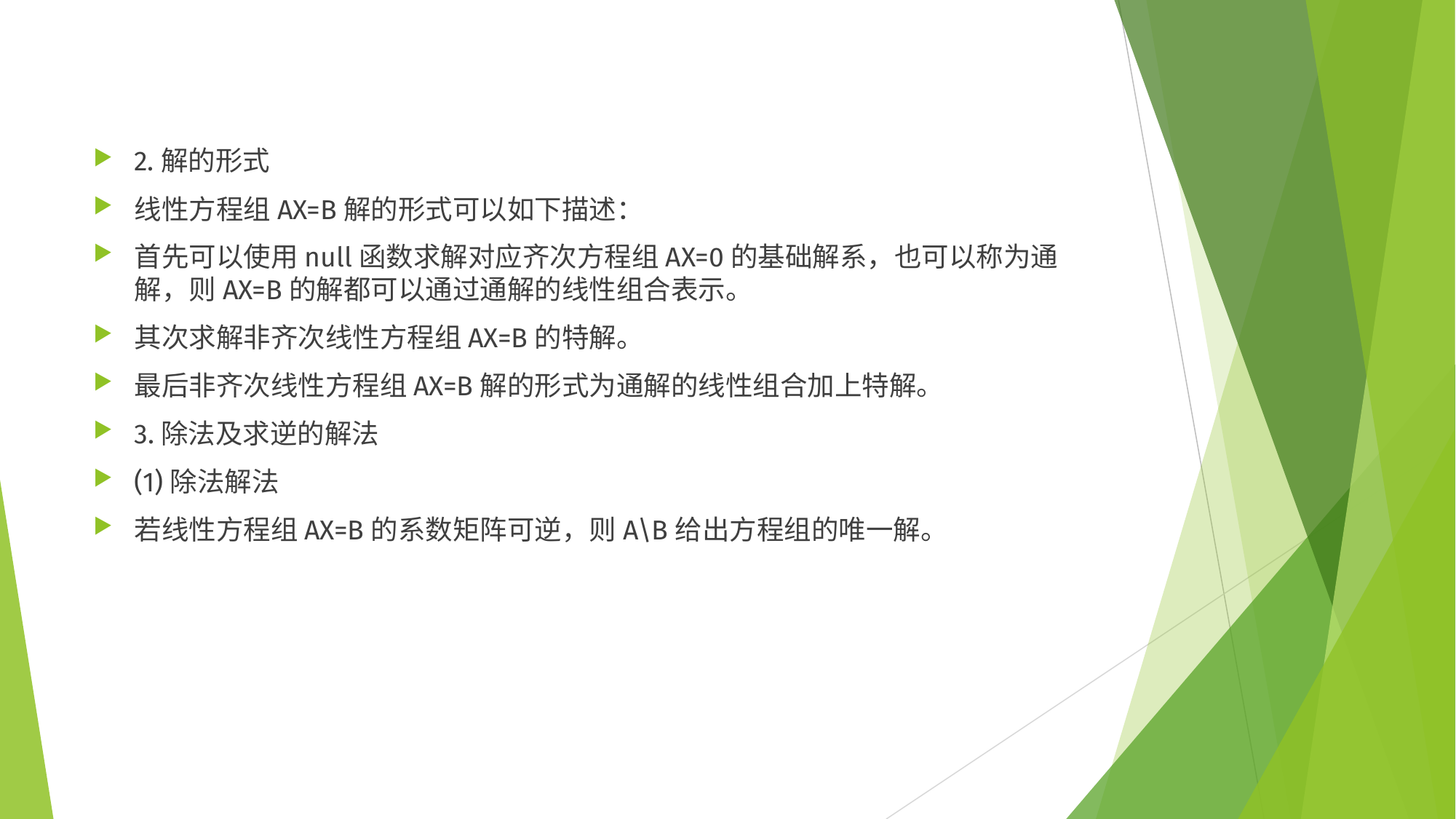

2.解的形式
线性方程组AX=B解的形式可以如下描述：
首先可以使用null函数求解对应齐次方程组AX=0的基础解系，也可以称为通解，则AX=B的解都可以通过通解的线性组合表示。
其次求解非齐次线性方程组AX=B的特解。
最后非齐次线性方程组AX=B解的形式为通解的线性组合加上特解。
3.除法及求逆的解法
(1)除法解法
若线性方程组AX=B的系数矩阵可逆，则A\B给出方程组的唯一解。